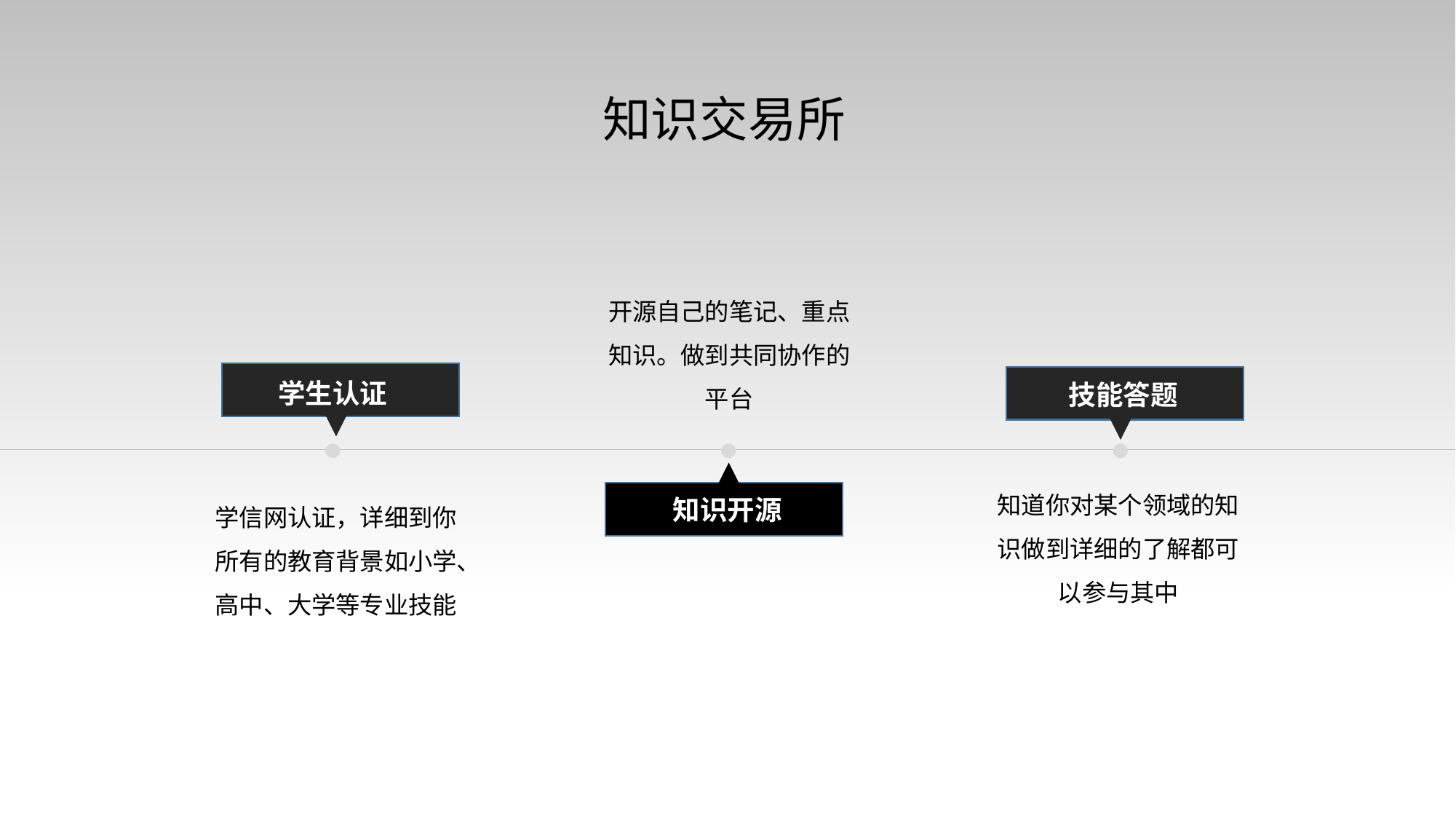

知识交易所
开源自己的笔记、重点知识。做到共同协作的平台

学生认证
技能答题

知道你对某个领域的知识做到详细的了解都可以参与其中
学信网认证，详细到你所有的教育背景如小学、高中、大学等专业技能
知识开源